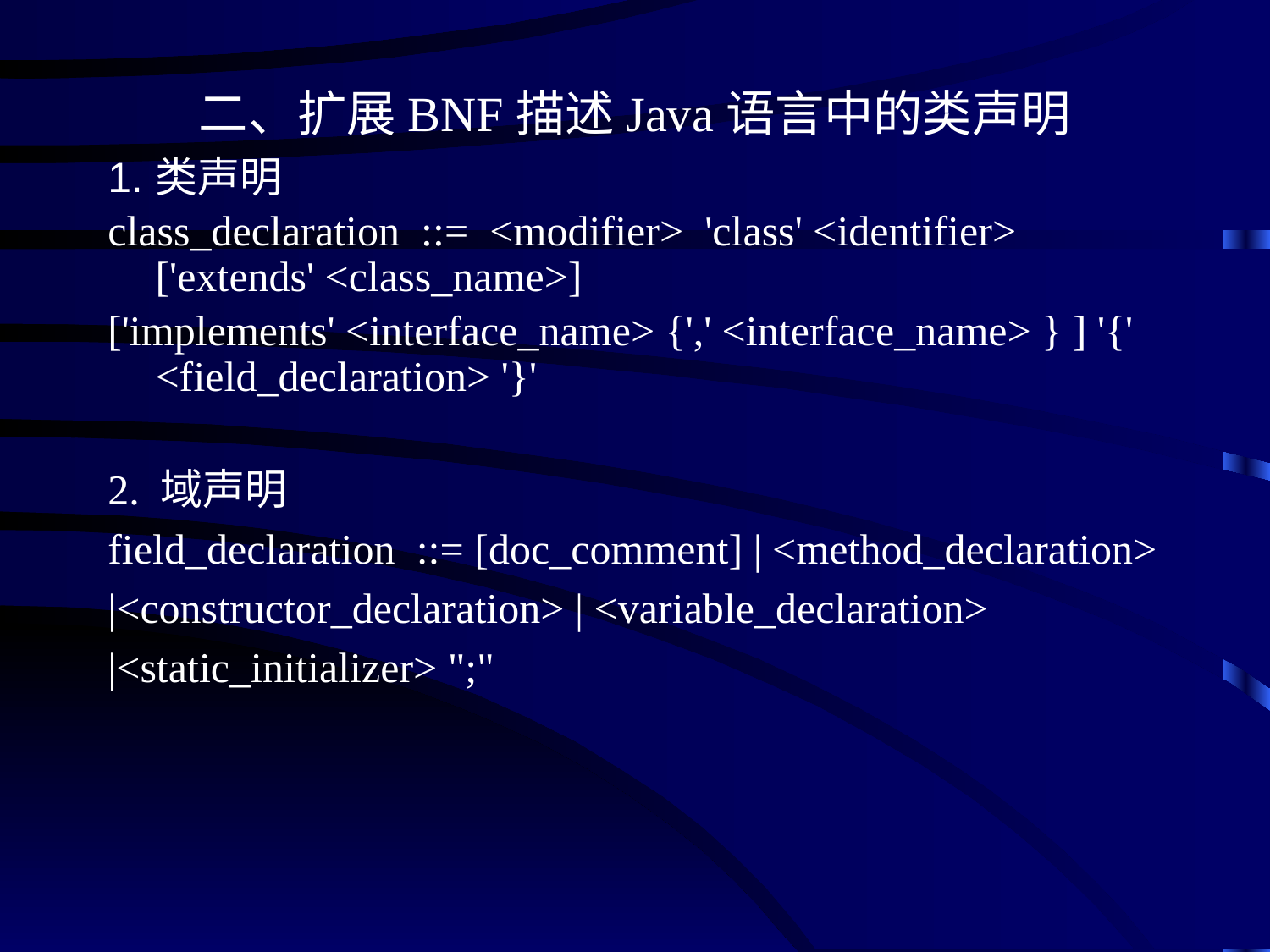

二、扩展BNF描述Java语言中的类声明
类声明
class_declaration  ::=  <modifier>  'class' <identifier> ['extends' <class_name>]
['implements' <interface_name> {',' <interface_name> } ] '{' <field_declaration> '}'

2. 域声明
field_declaration  ::= [doc_comment] | <method_declaration>
|<constructor_declaration> | <variable_declaration>
|<static_initializer> ";"